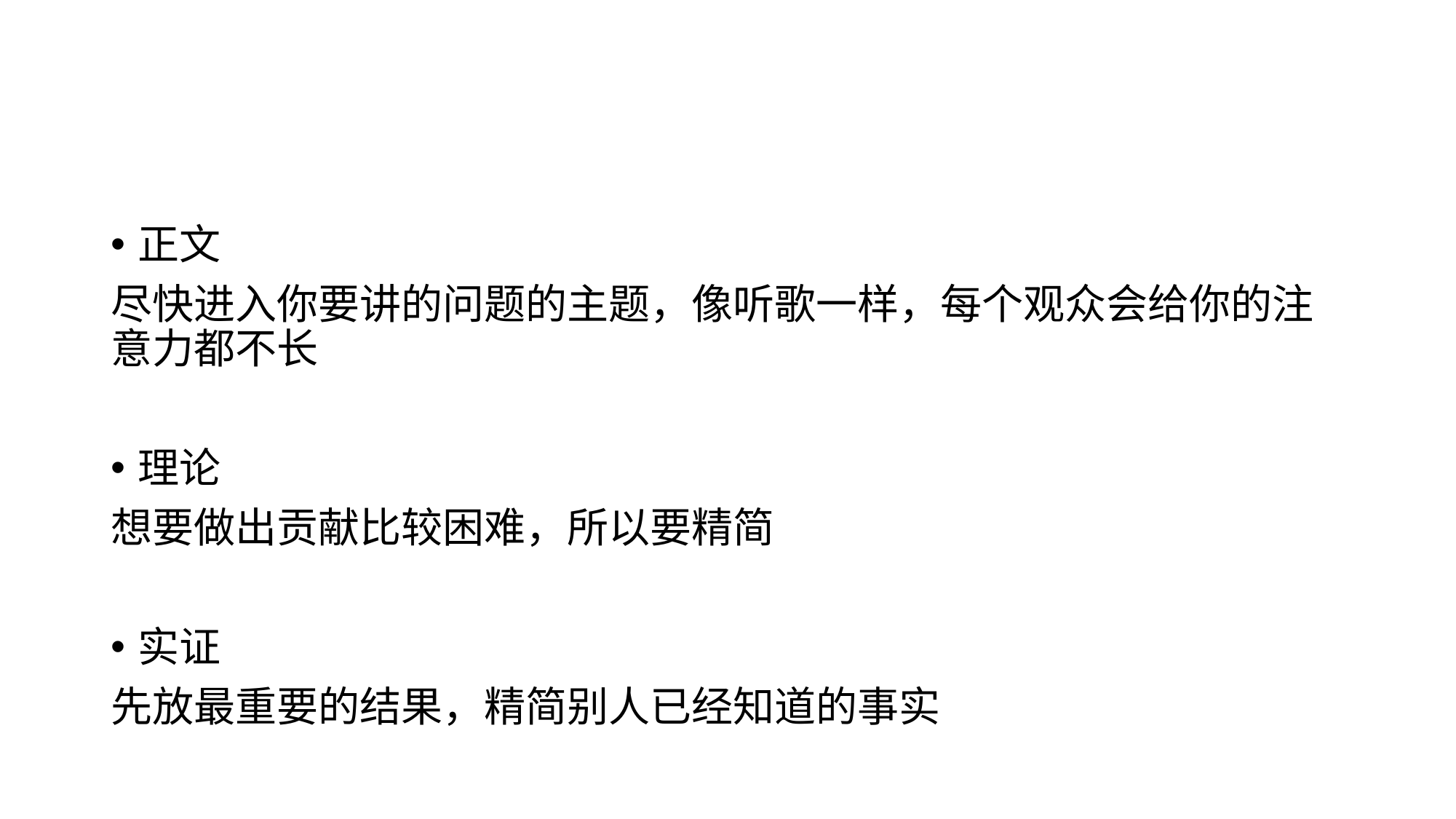

#
正文
尽快进入你要讲的问题的主题，像听歌一样，每个观众会给你的注意力都不长

理论
想要做出贡献比较困难，所以要精简

实证
先放最重要的结果，精简别人已经知道的事实